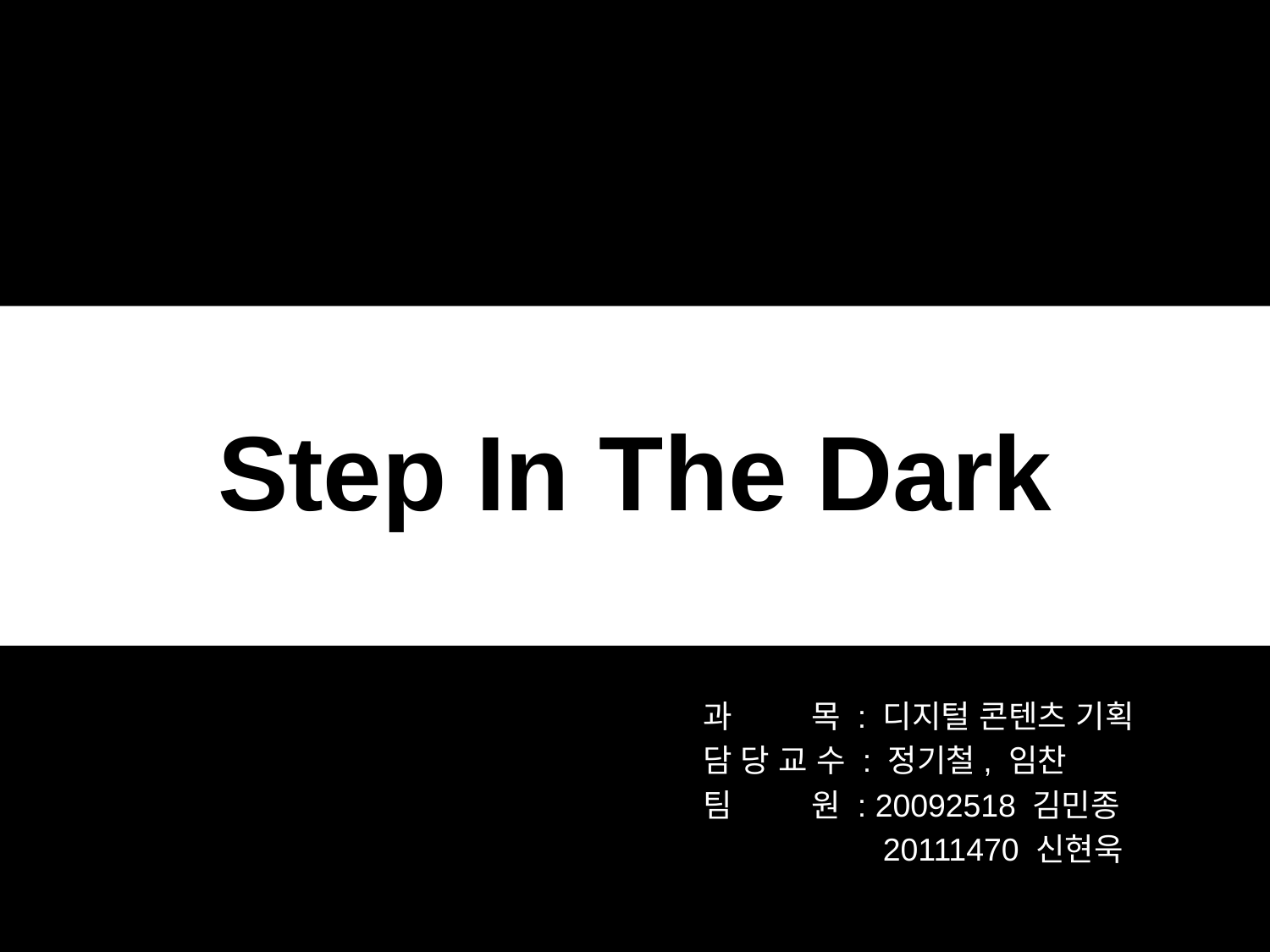

# Step In The Dark

과         목 : 디지털 콘텐츠 기획
담 당 교 수 : 정기철, 임찬
팀         원 : 20092518 김민종
	      20111470 신현욱